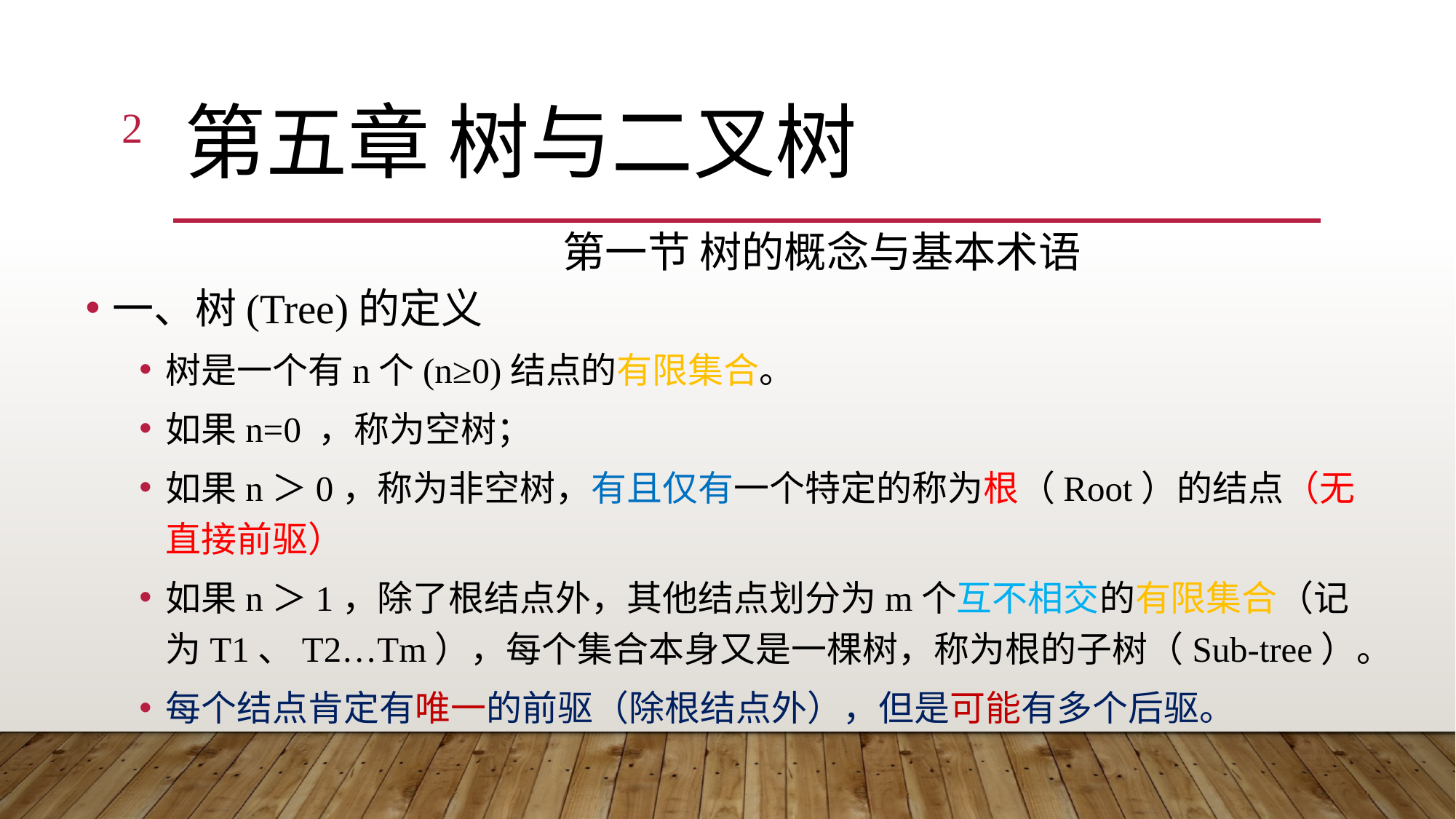

2
# 第五章 树与二叉树
第一节 树的概念与基本术语
一、树(Tree)的定义
树是一个有n个(n≥0)结点的有限集合。
如果n=0 ，称为空树；
如果n＞0，称为非空树，有且仅有一个特定的称为根（Root）的结点（无直接前驱）
如果n＞1，除了根结点外，其他结点划分为m个互不相交的有限集合（记为T1、T2…Tm），每个集合本身又是一棵树，称为根的子树（Sub-tree）。
每个结点肯定有唯一的前驱（除根结点外），但是可能有多个后驱。